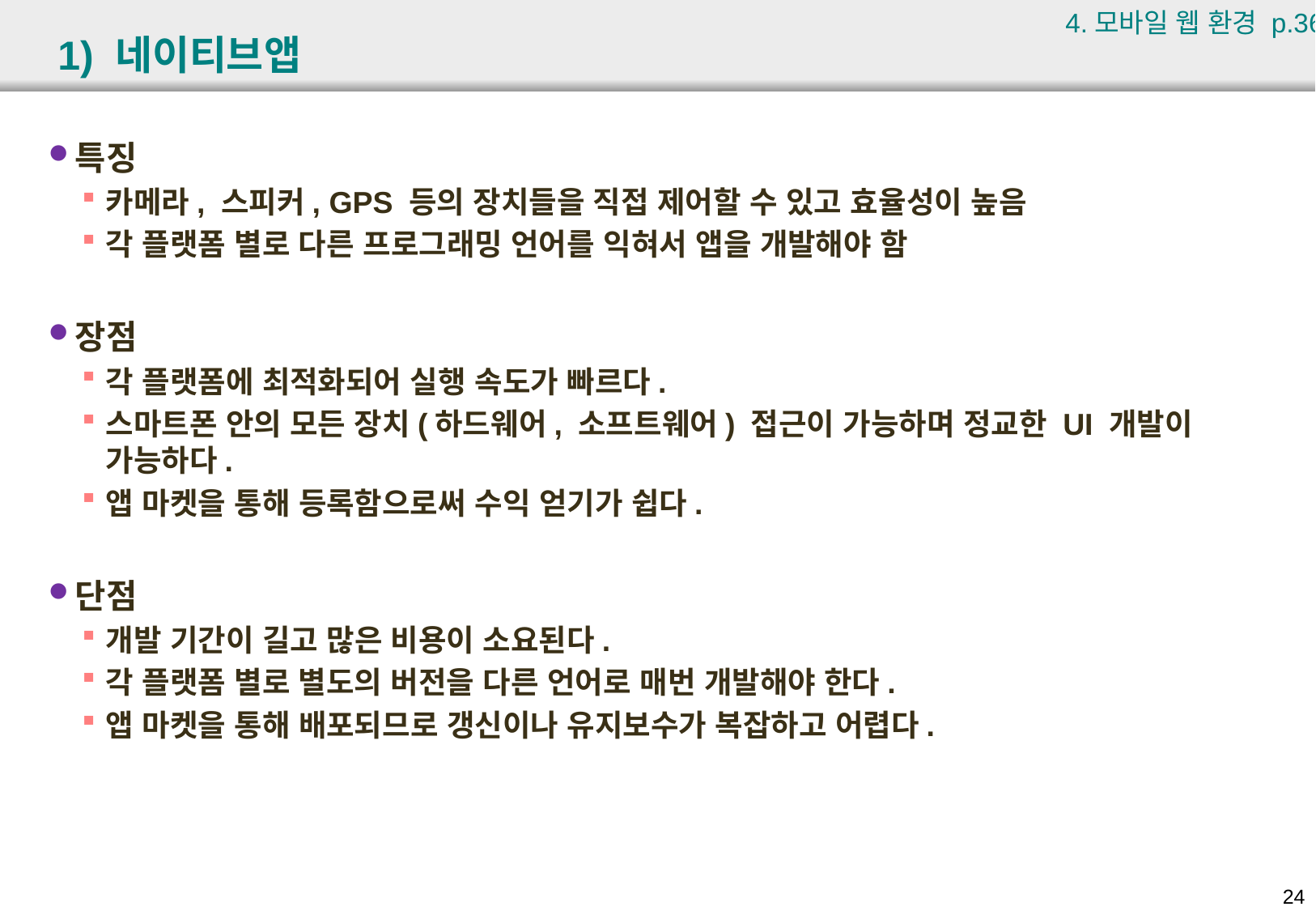

4.모바일 웹 환경 p.36
# 1) 네이티브앱
특징
카메라, 스피커, GPS 등의 장치들을 직접 제어할 수 있고 효율성이 높음
각 플랫폼 별로 다른 프로그래밍 언어를 익혀서 앱을 개발해야 함

장점
각 플랫폼에 최적화되어 실행 속도가 빠르다.
스마트폰 안의 모든 장치(하드웨어, 소프트웨어) 접근이 가능하며 정교한 UI 개발이 가능하다.
앱 마켓을 통해 등록함으로써 수익 얻기가 쉽다.

단점
개발 기간이 길고 많은 비용이 소요된다.
각 플랫폼 별로 별도의 버전을 다른 언어로 매번 개발해야 한다.
앱 마켓을 통해 배포되므로 갱신이나 유지보수가 복잡하고 어렵다.